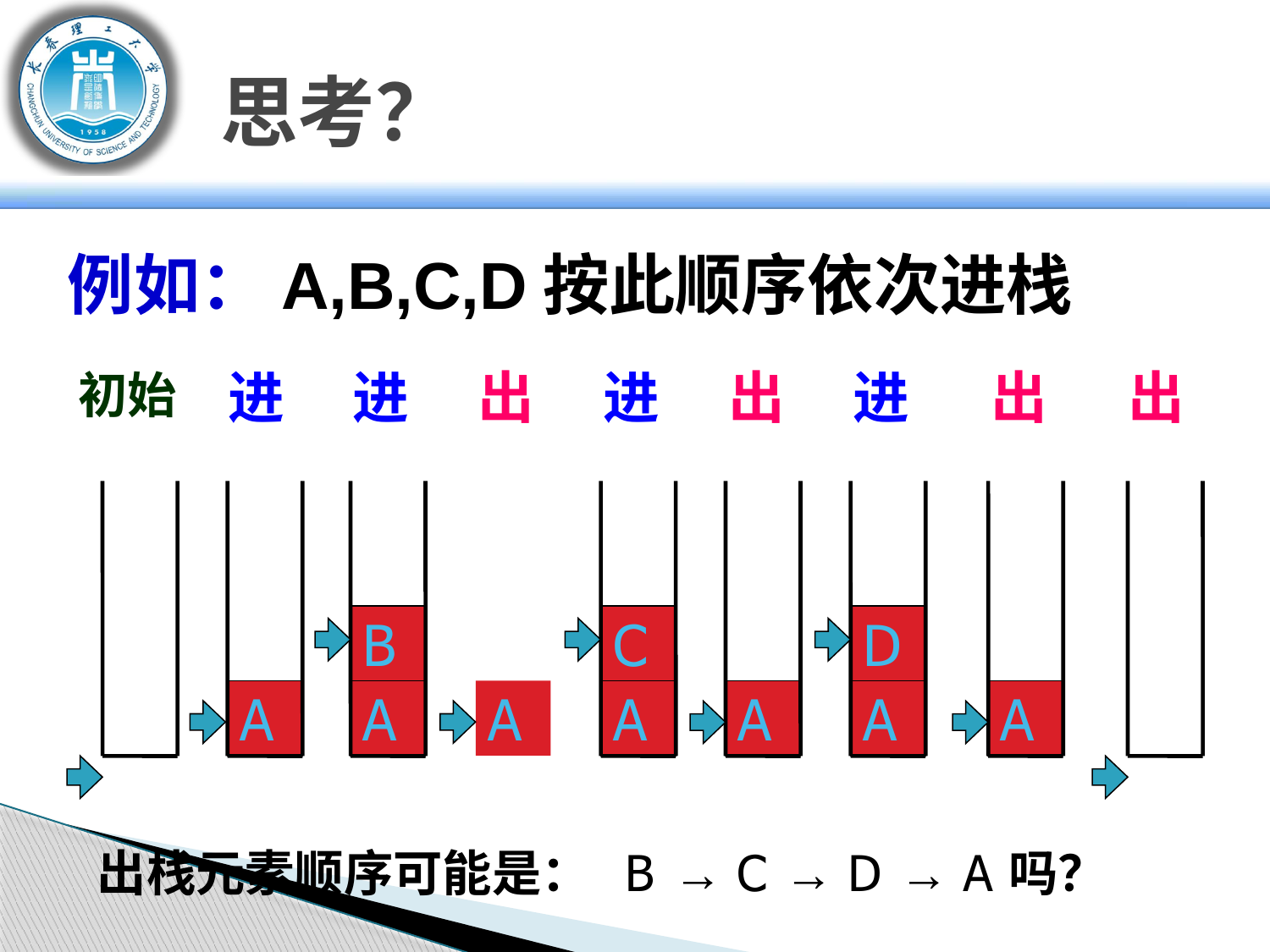

思考？
# 例如：A,B,C,D按此顺序依次进栈
进

A

进

B

A
出

A

进

C

A
出

A

进

D

A
出

A

出

初始

出栈元素顺序可能是：  B → C → D → A吗？